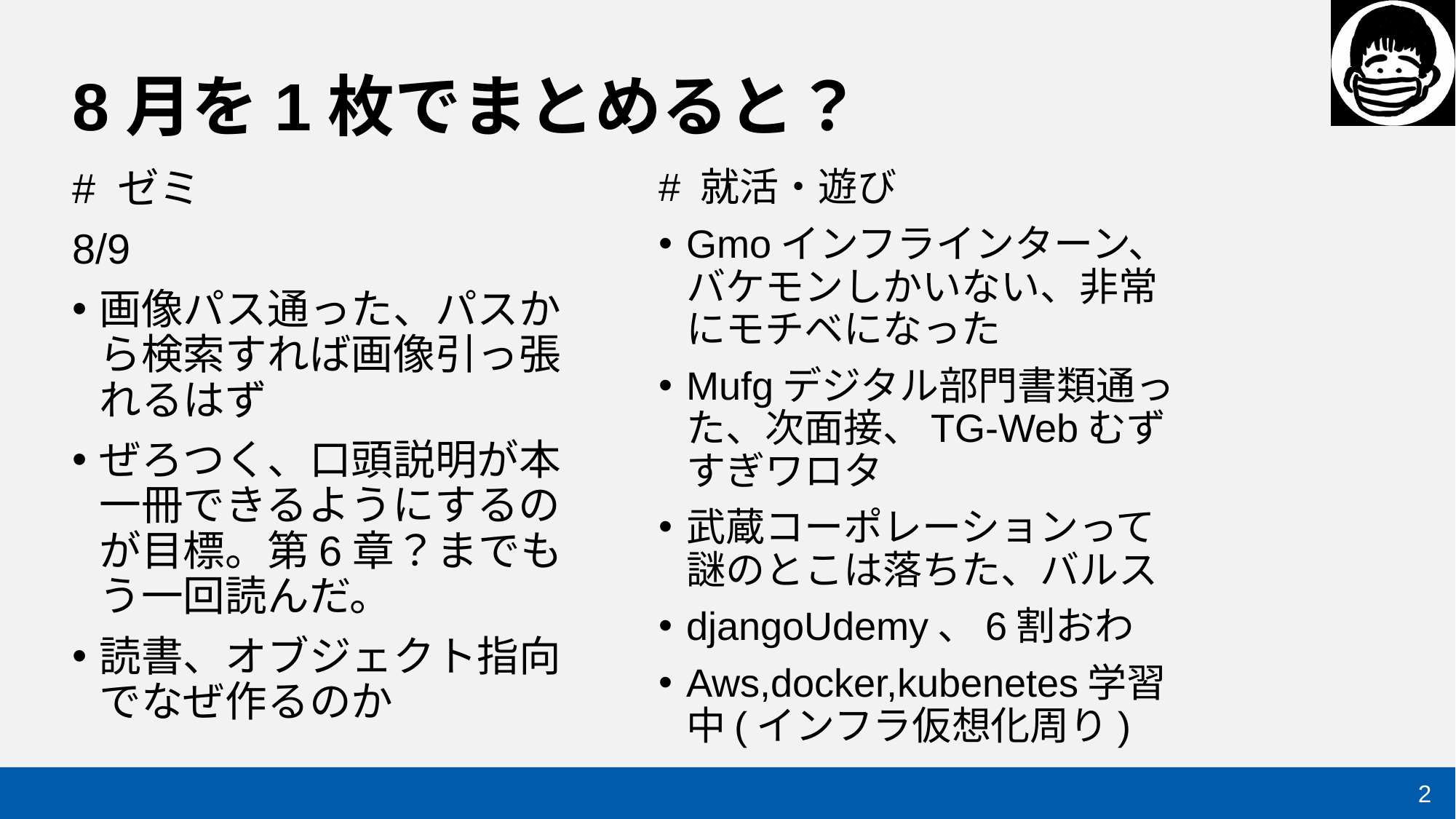

# 8月を1枚でまとめると？
# ゼミ
8/9
画像パス通った、パスから検索すれば画像引っ張れるはず
ぜろつく、口頭説明が本一冊できるようにするのが目標。第6章？までもう一回読んだ。
読書、オブジェクト指向でなぜ作るのか

# 就活・遊び
Gmoインフラインターン、バケモンしかいない、非常にモチベになった
Mufgデジタル部門書類通った、次面接、TG-Webむずすぎワロタ
武蔵コーポレーションって謎のとこは落ちた、バルス
djangoUdemy、6割おわ
Aws,docker,kubenetes学習中(インフラ仮想化周り)
2